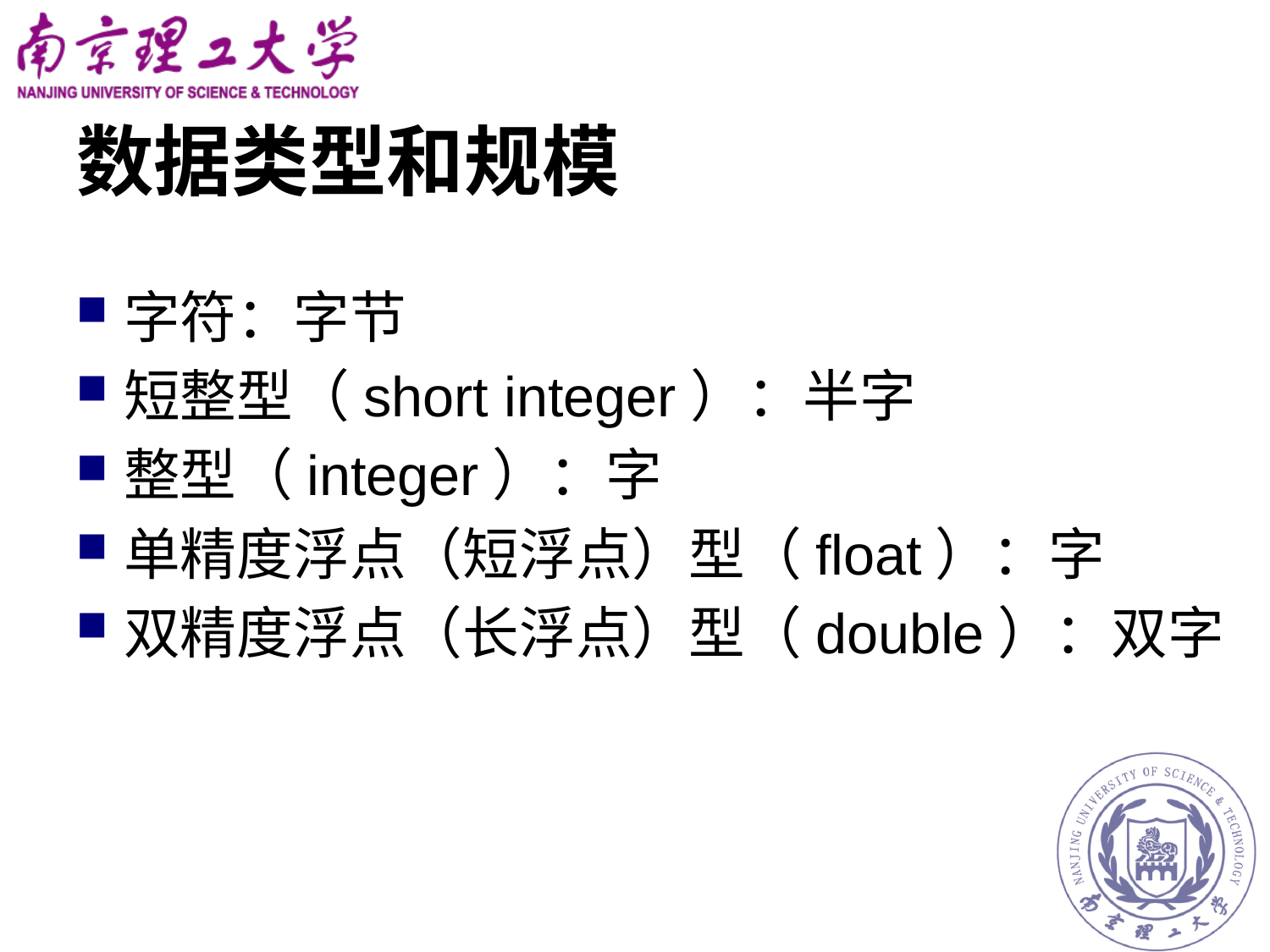

# 数据类型和规模
字符：字节
短整型（short integer）：半字
整型（integer）：字
单精度浮点（短浮点）型（float）：字
双精度浮点（长浮点）型（double）：双字